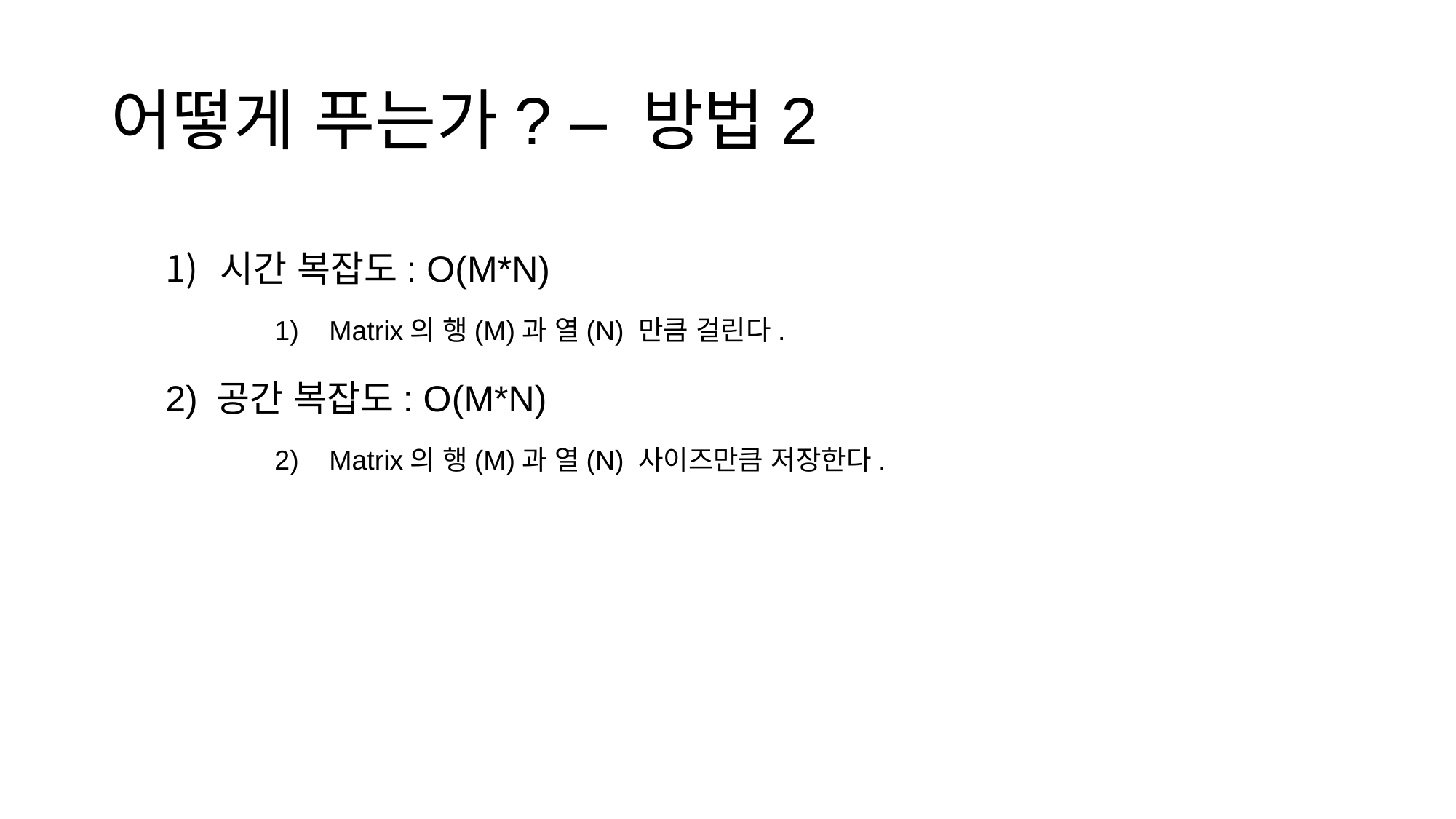

# 어떻게 푸는가? – 방법2
시간 복잡도: O(M*N)
Matrix의 행(M)과 열(N) 만큼 걸린다.
2) 공간 복잡도: O(M*N)
Matrix의 행(M)과 열(N) 사이즈만큼 저장한다.